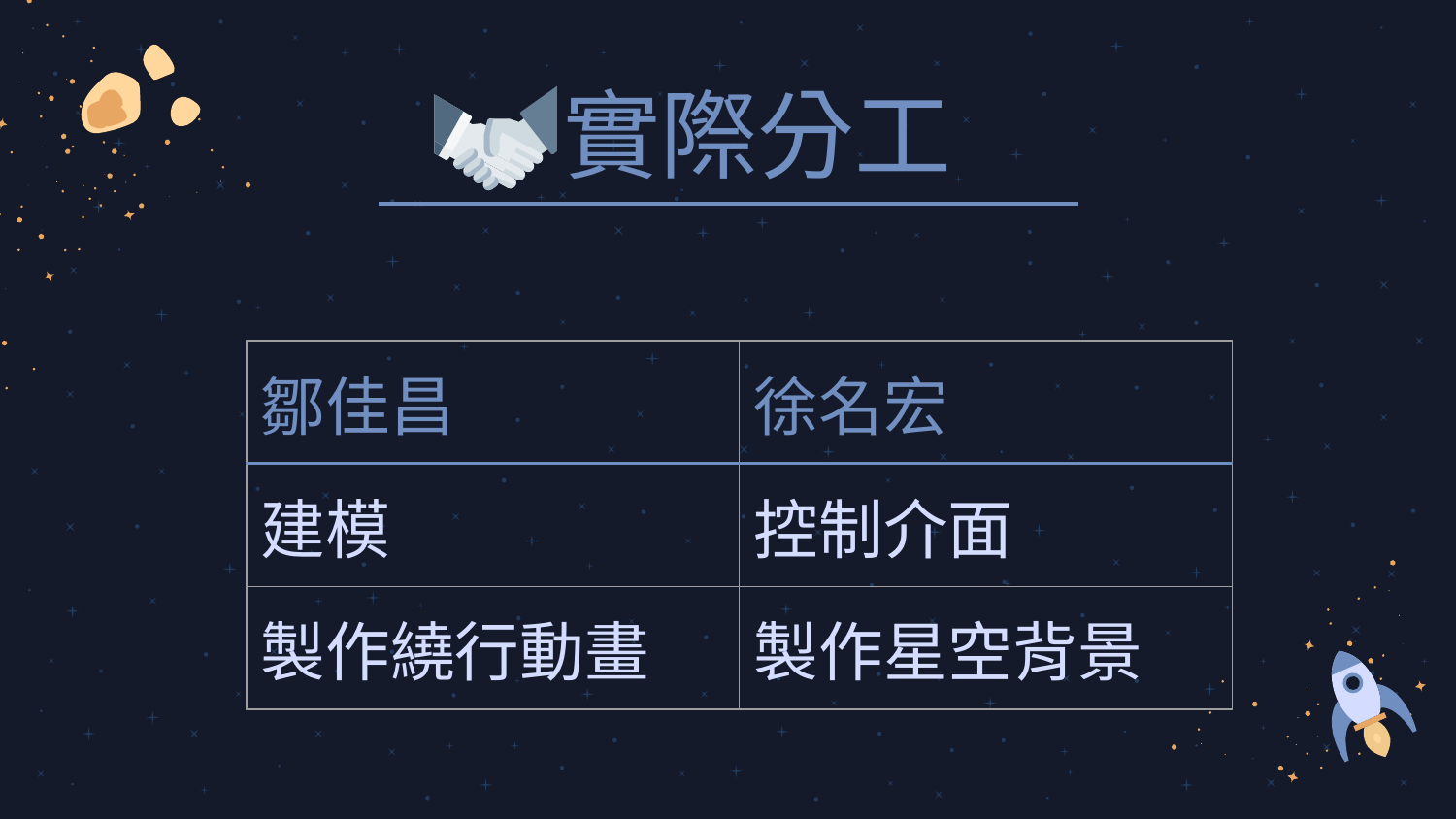

# 實際分工
| 鄒佳昌 | 徐名宏 |
| --- | --- |
| 建模 | 控制介面 |
| 製作繞行動畫 | 製作星空背景 |